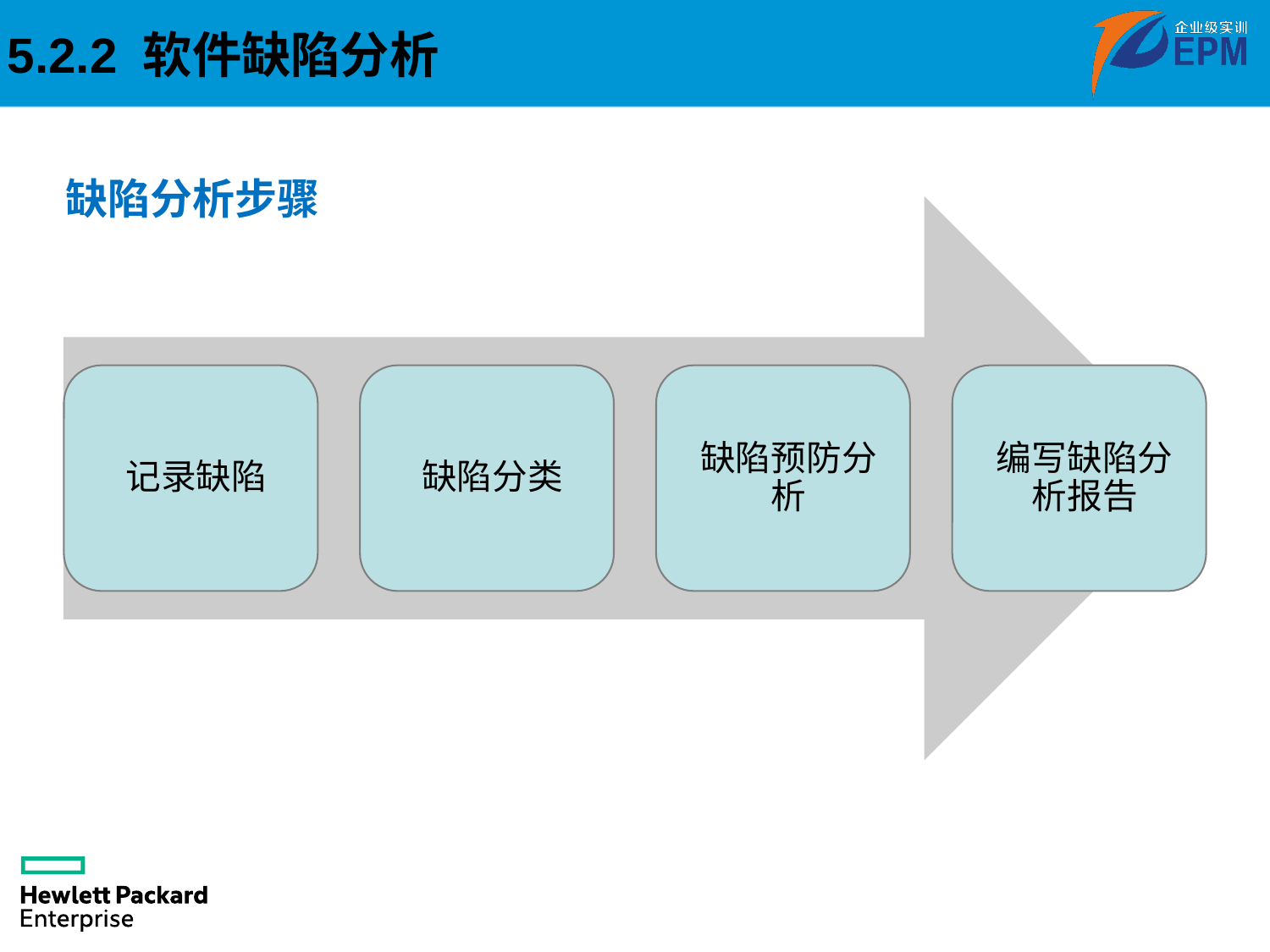

5.2.2 软件缺陷分析

    缺陷分析步骤

记录缺陷
缺陷分类
缺陷预防分析
编写缺陷分析报告